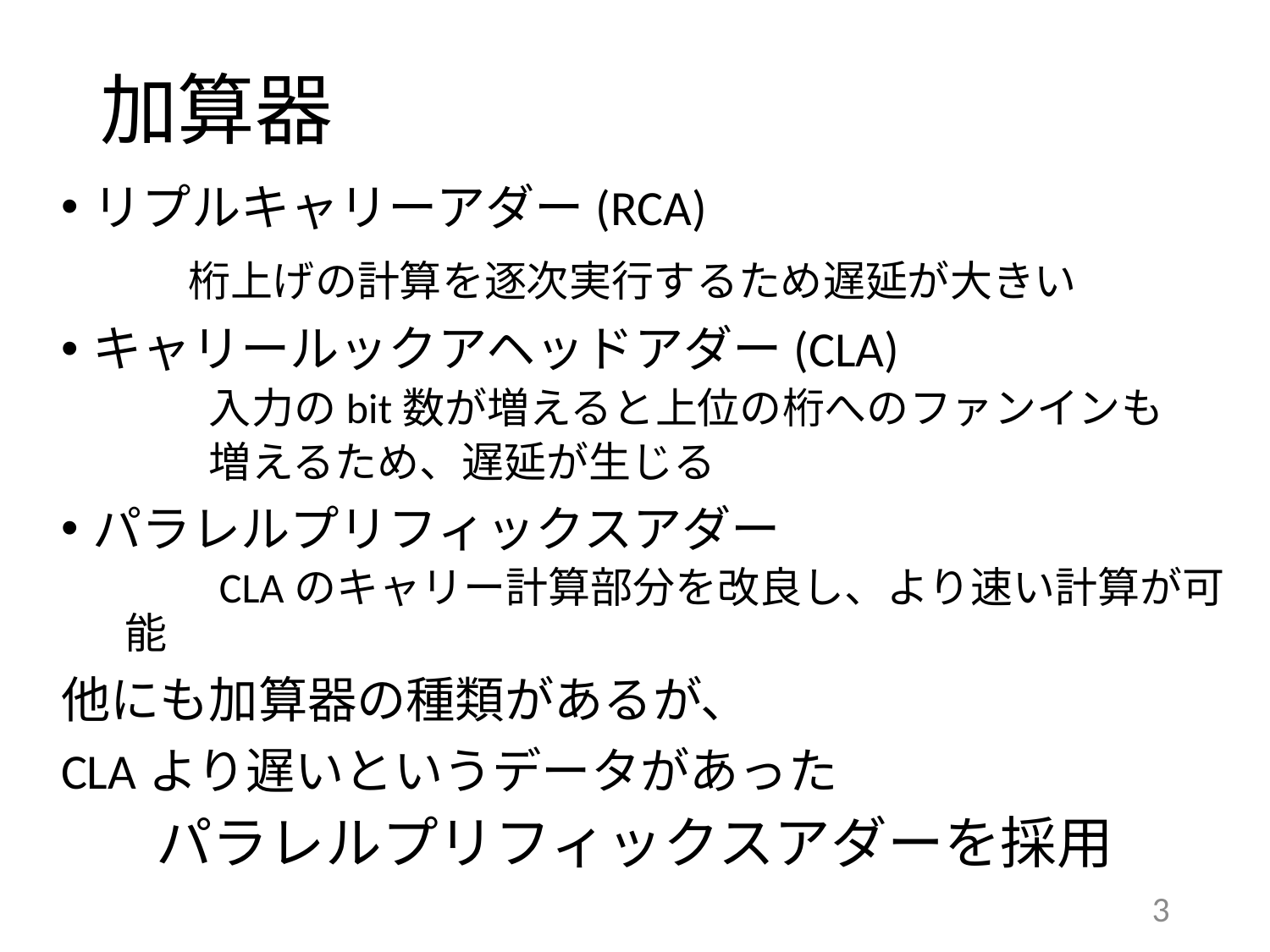

# 加算器
リプルキャリーアダー(RCA)
	桁上げの計算を逐次実行するため遅延が大きい
キャリールックアヘッドアダー(CLA)
　　入力のbit数が増えると上位の桁へのファンインも
　　増えるため、遅延が生じる
パラレルプリフィックスアダー
　　CLAのキャリー計算部分を改良し、より速い計算が可能
他にも加算器の種類があるが、
CLAより遅いというデータがあった
パラレルプリフィックスアダーを採用
3